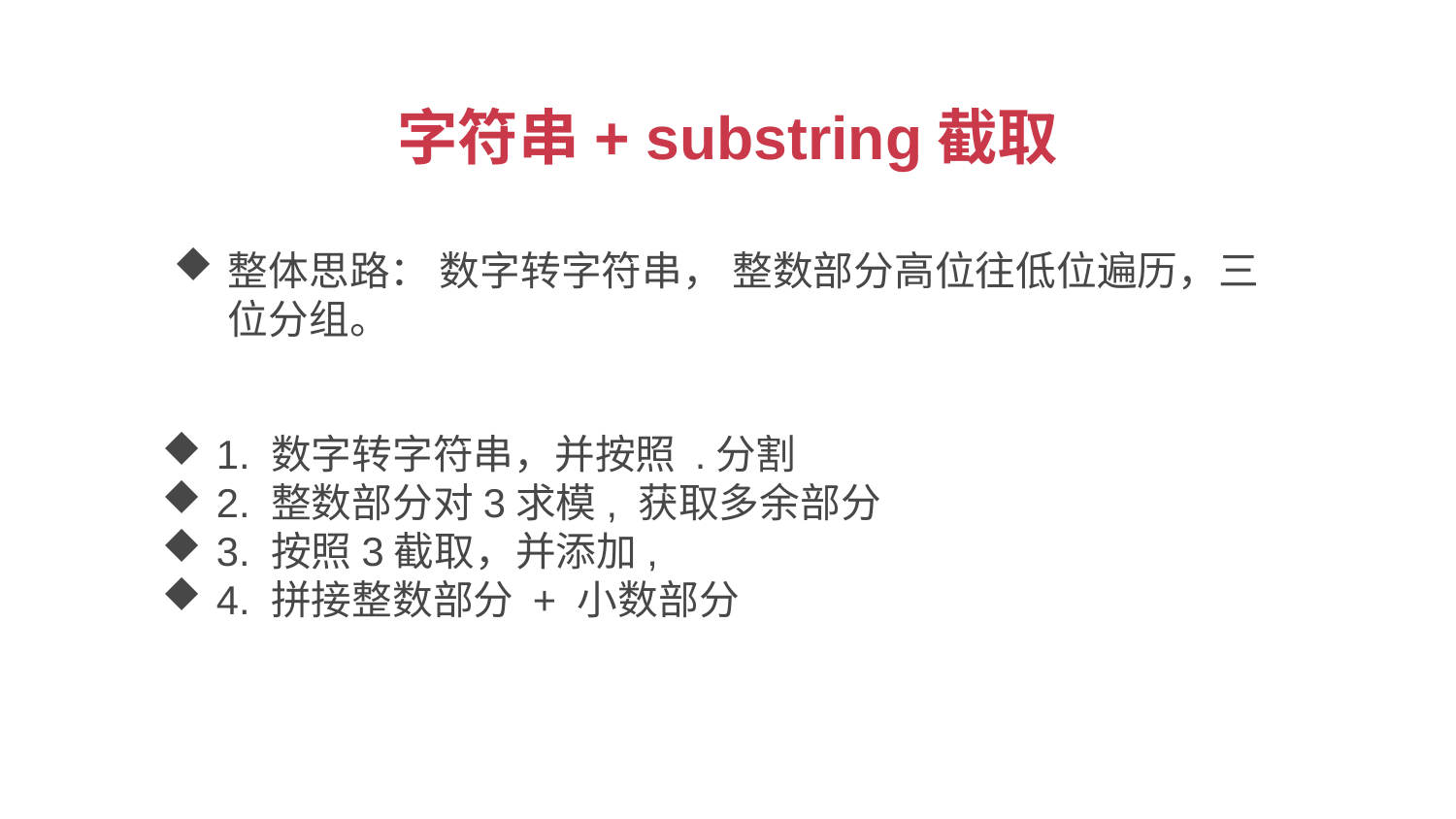

字符串+ substring截取
整体思路： 数字转字符串， 整数部分高位往低位遍历，三位分组。
1. 数字转字符串，并按照 .分割
2. 整数部分对3求模, 获取多余部分
3. 按照3截取，并添加,
4. 拼接整数部分 + 小数部分